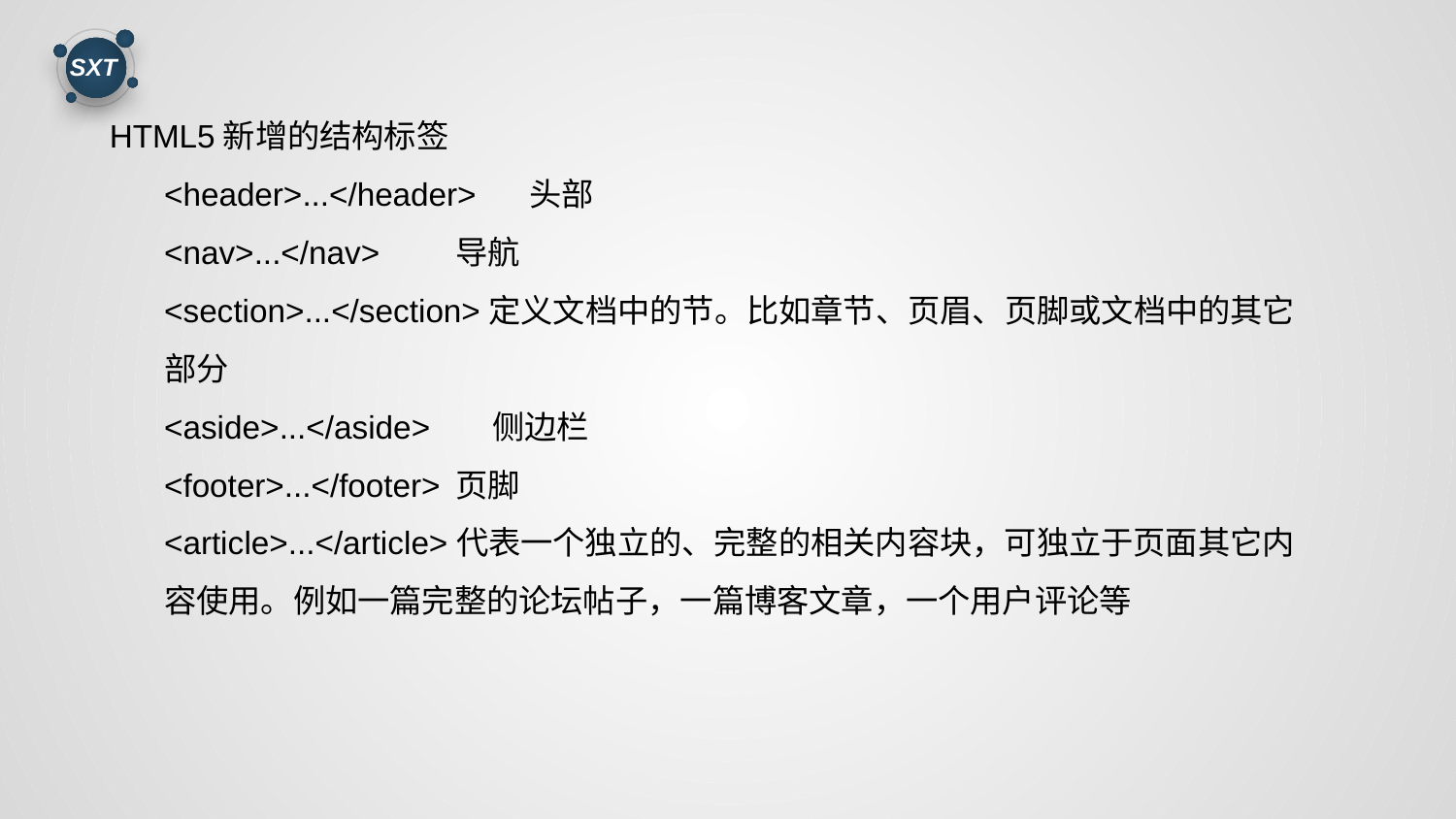

HTML5新增的结构标签
<header>...</header>     头部
<nav>...</nav>	导航
<section>...</section>定义文档中的节。比如章节、页眉、页脚或文档中的其它部分
<aside>...</aside>      侧边栏
<footer>...</footer>	页脚
<article>...</article>代表一个独立的、完整的相关内容块，可独立于页面其它内容使用。例如一篇完整的论坛帖子，一篇博客文章，一个用户评论等